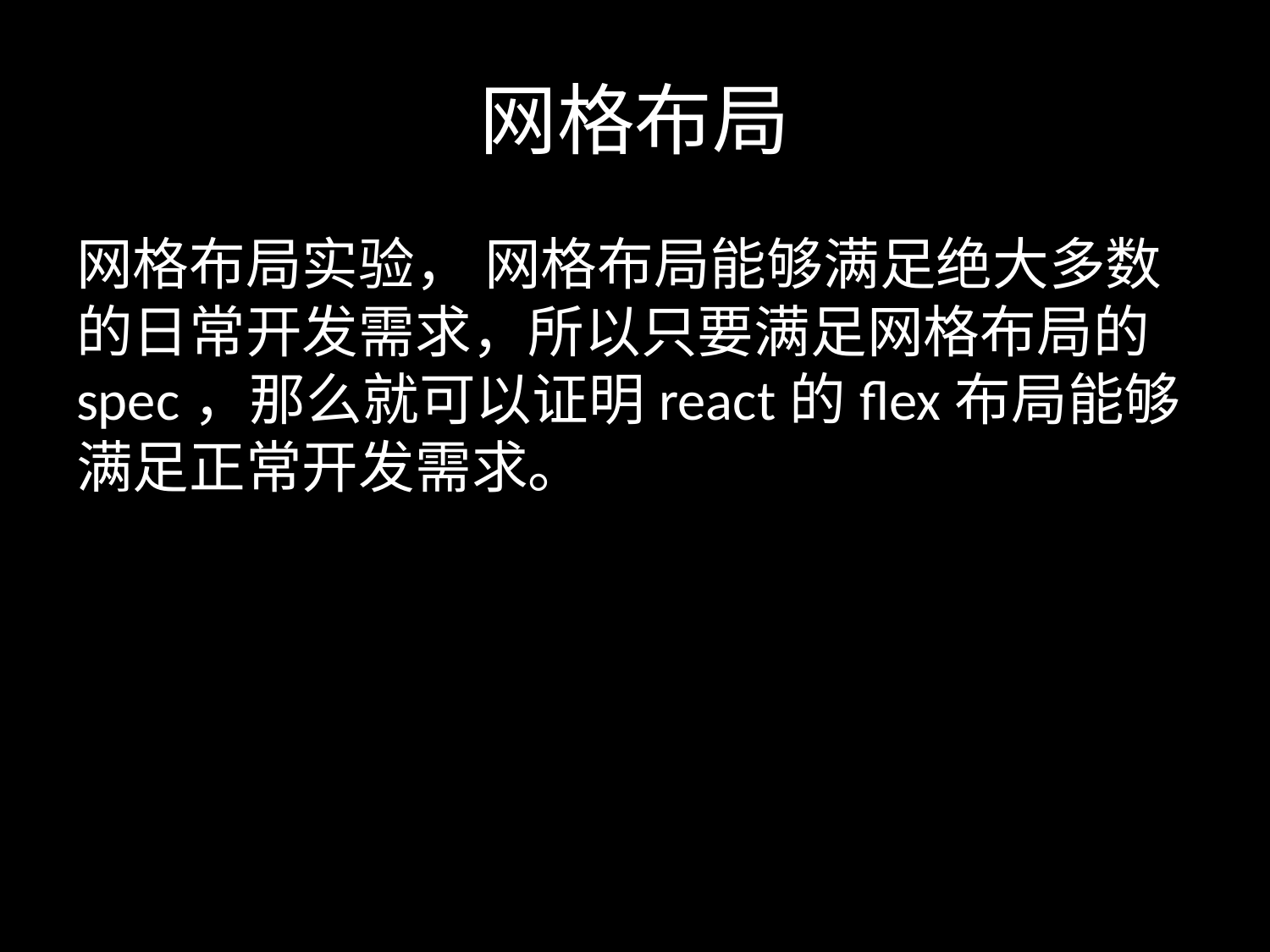

# 网格布局
网格布局实验， 网格布局能够满足绝大多数的日常开发需求，所以只要满足网格布局的spec，那么就可以证明react的flex布局能够满足正常开发需求。